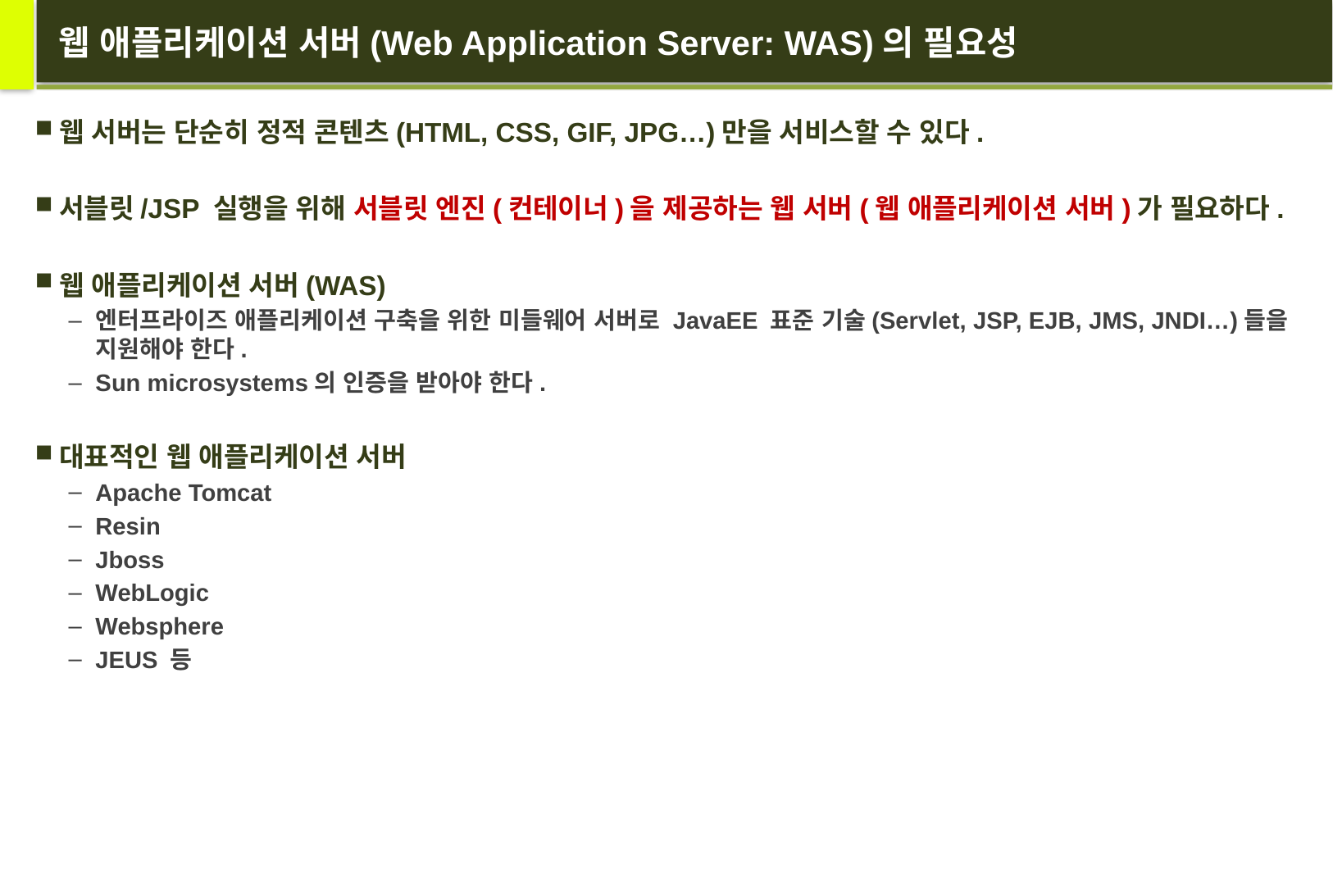

# 웹 애플리케이션 서버(Web Application Server: WAS)의 필요성
웹 서버는 단순히 정적 콘텐츠(HTML, CSS, GIF, JPG…)만을 서비스할 수 있다.

서블릿/JSP 실행을 위해 서블릿 엔진(컨테이너)을 제공하는 웹 서버(웹 애플리케이션 서버)가 필요하다.

웹 애플리케이션 서버(WAS)
엔터프라이즈 애플리케이션 구축을 위한 미들웨어 서버로 JavaEE 표준 기술(Servlet, JSP, EJB, JMS, JNDI…)들을
지원해야 한다.
Sun microsystems의 인증을 받아야 한다.

대표적인 웹 애플리케이션 서버
Apache Tomcat
Resin
Jboss
WebLogic
Websphere
JEUS 등